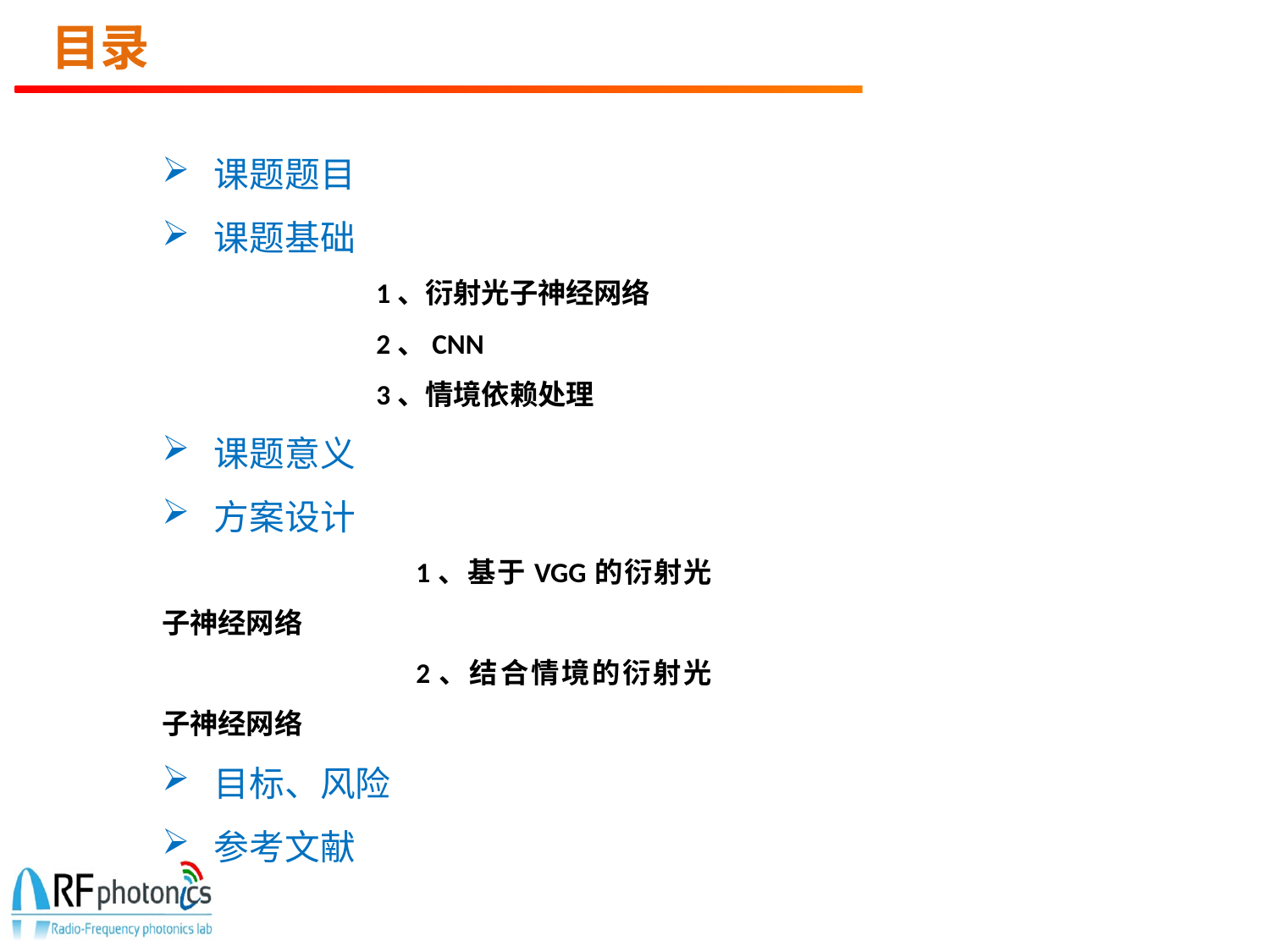

目录
  课题题目
  课题基础
		1、衍射光子神经网络
		2、CNN
		3、情境依赖处理
  课题意义
  方案设计
		1、基于VGG的衍射光子神经网络
		2、结合情境的衍射光子神经网络
  目标、风险
  参考文献
2